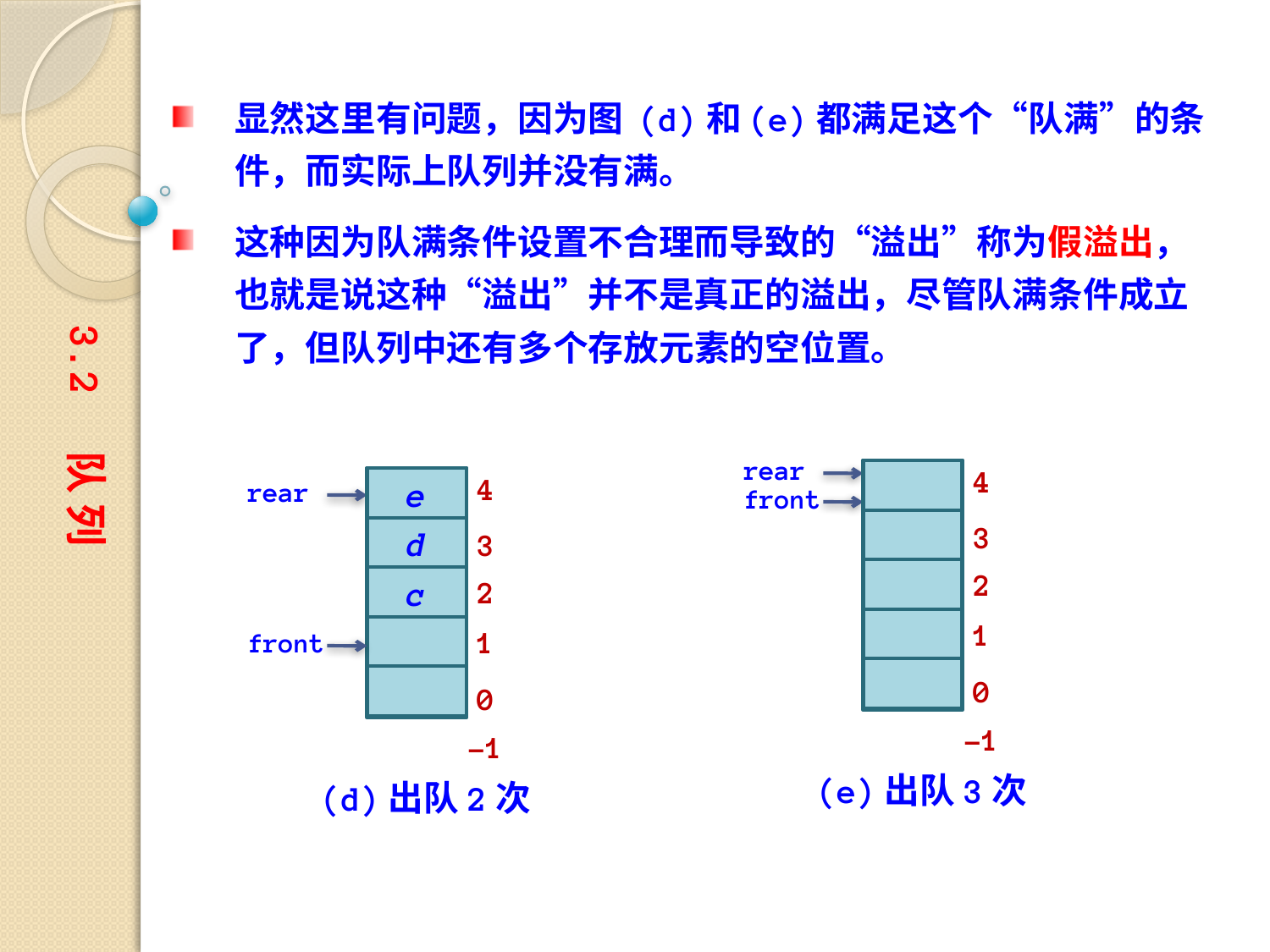

显然这里有问题，因为图 (d)和(e)都满足这个“队满”的条件，而实际上队列并没有满。
这种因为队满条件设置不合理而导致的“溢出”称为假溢出，也就是说这种“溢出”并不是真正的溢出，尽管队满条件成立了，但队列中还有多个存放元素的空位置。
3.2  队 列
rear

4
front

3

2
1

0
-1
(e)出队3次
rear

e
4
d
3
c
2
front
1

0
-1
(d)出队2次